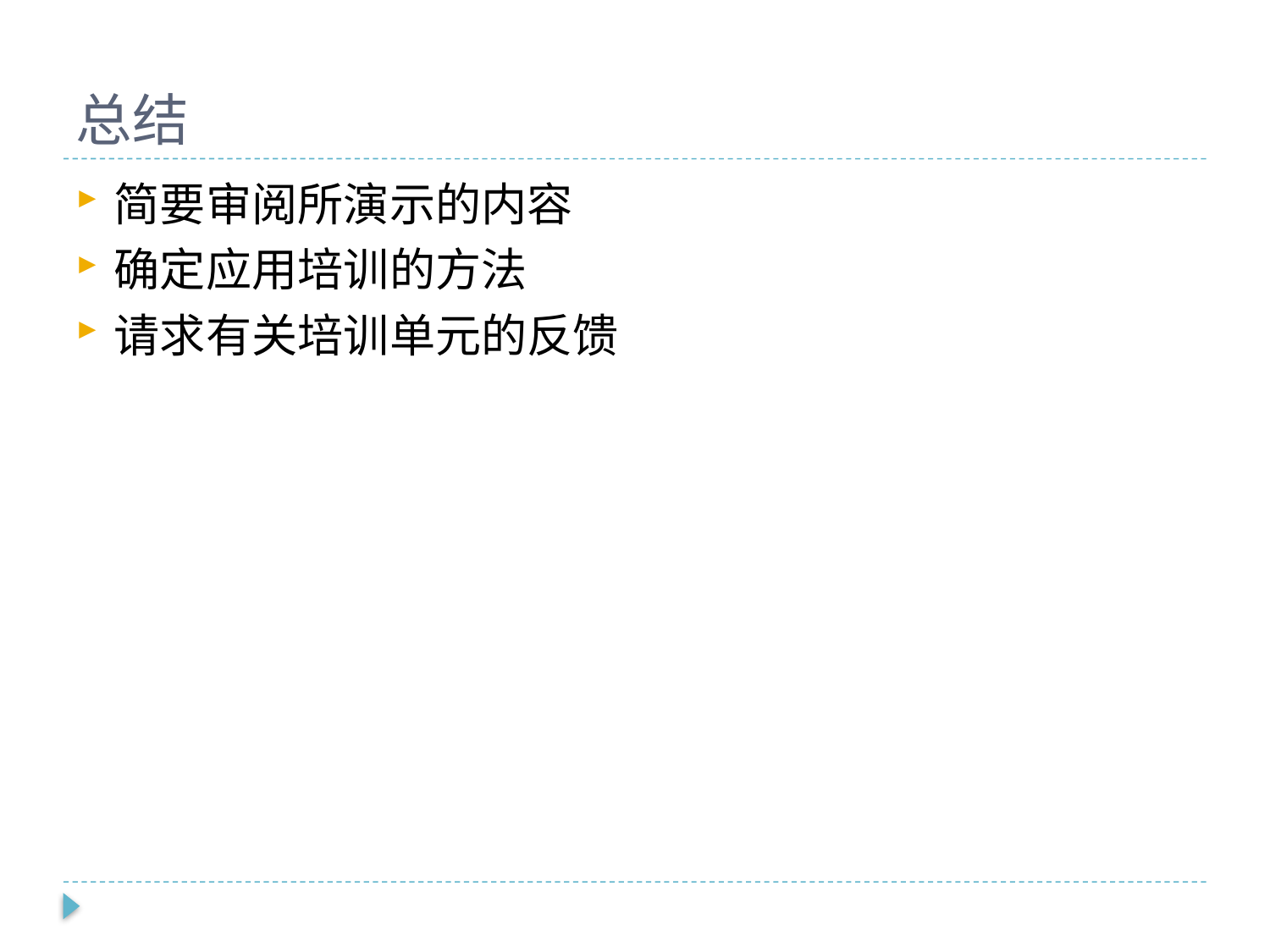

# 总结
简要审阅所演示的内容
确定应用培训的方法
请求有关培训单元的反馈